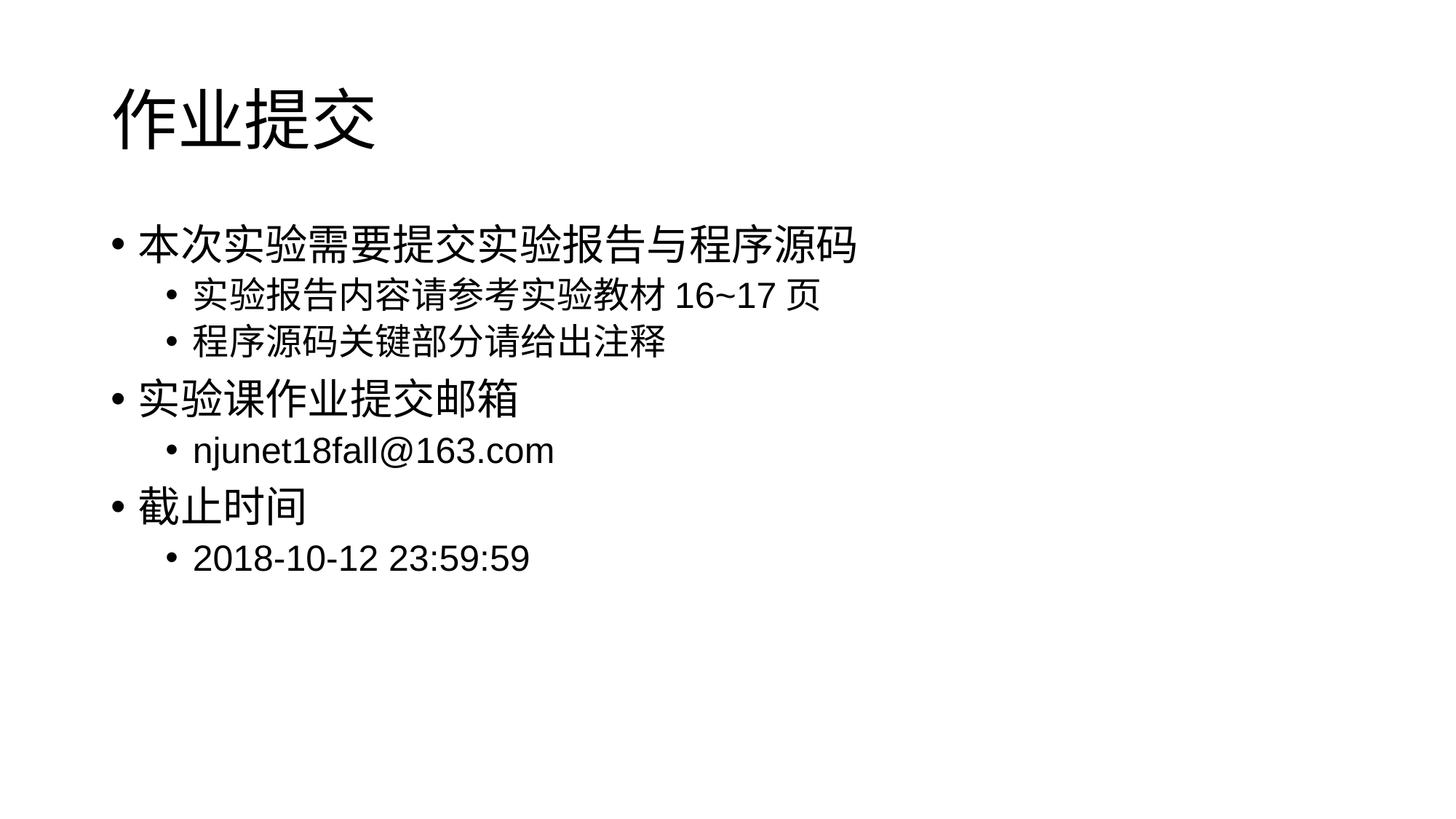

# 作业提交
本次实验需要提交实验报告与程序源码
实验报告内容请参考实验教材16~17页
程序源码关键部分请给出注释
实验课作业提交邮箱
njunet18fall@163.com
截止时间
2018-10-12 23:59:59